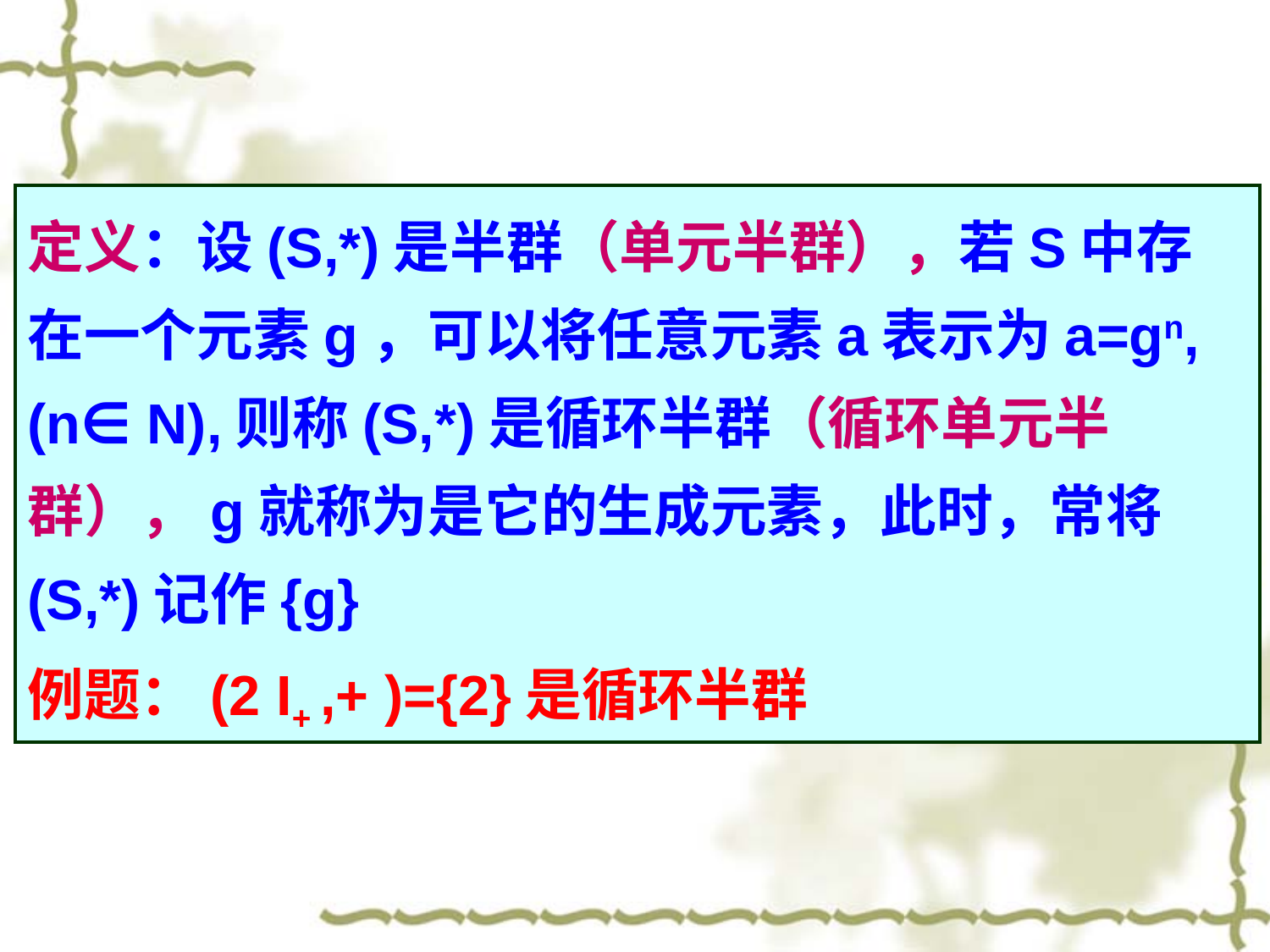

定义：设(S,*)是半群（单元半群），若S中存在一个元素g，可以将任意元素a表示为a=gn,(n∈ N),则称(S,*)是循环半群（循环单元半群），g就称为是它的生成元素，此时，常将(S,*)记作{g}
例题：(2 I+ ,+ )={2}是循环半群